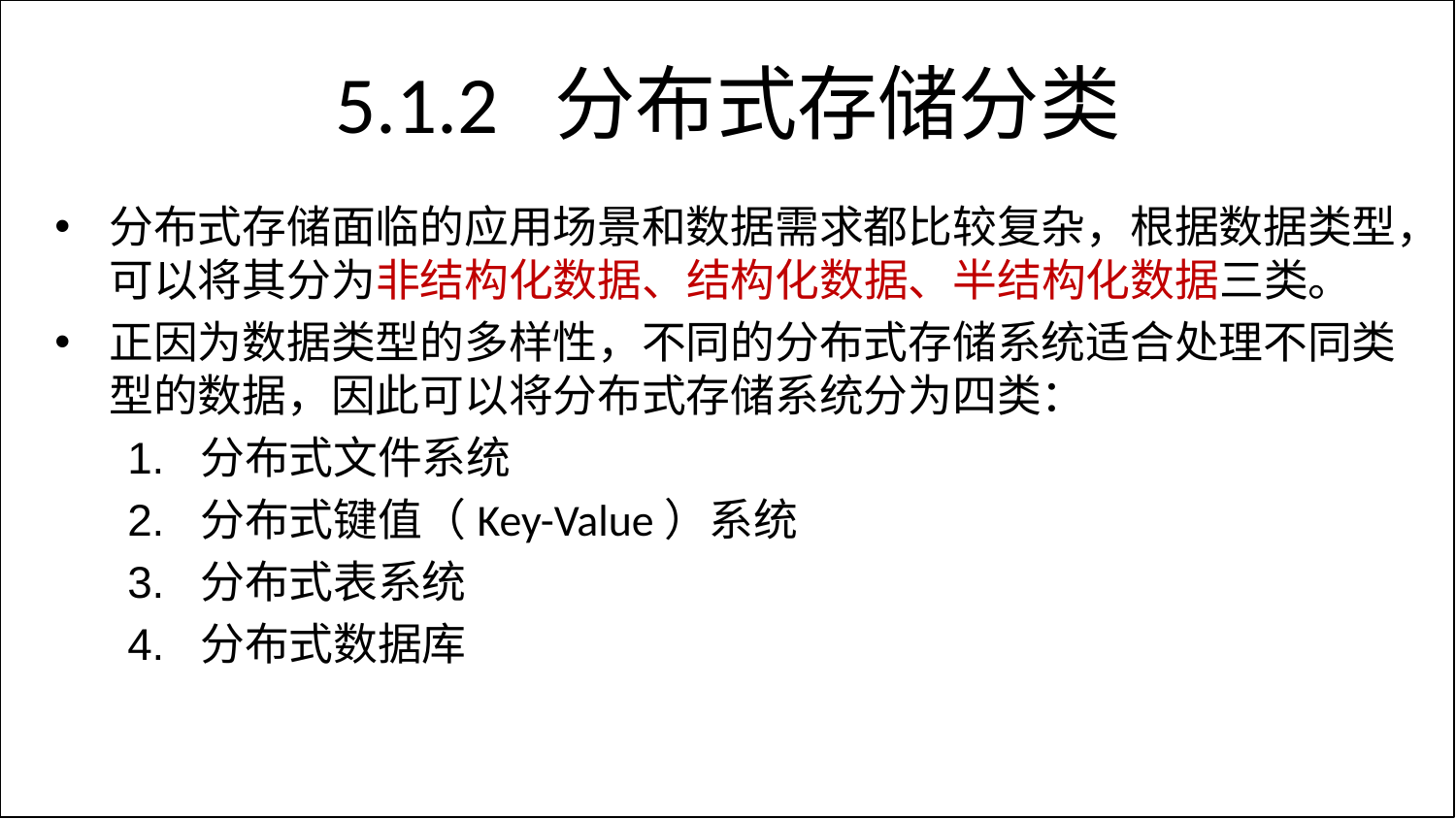

# 5.1.2  分布式存储分类
分布式存储面临的应用场景和数据需求都比较复杂，根据数据类型，可以将其分为非结构化数据、结构化数据、半结构化数据三类。
正因为数据类型的多样性，不同的分布式存储系统适合处理不同类型的数据，因此可以将分布式存储系统分为四类：
分布式文件系统
分布式键值（Key-Value）系统
分布式表系统
分布式数据库